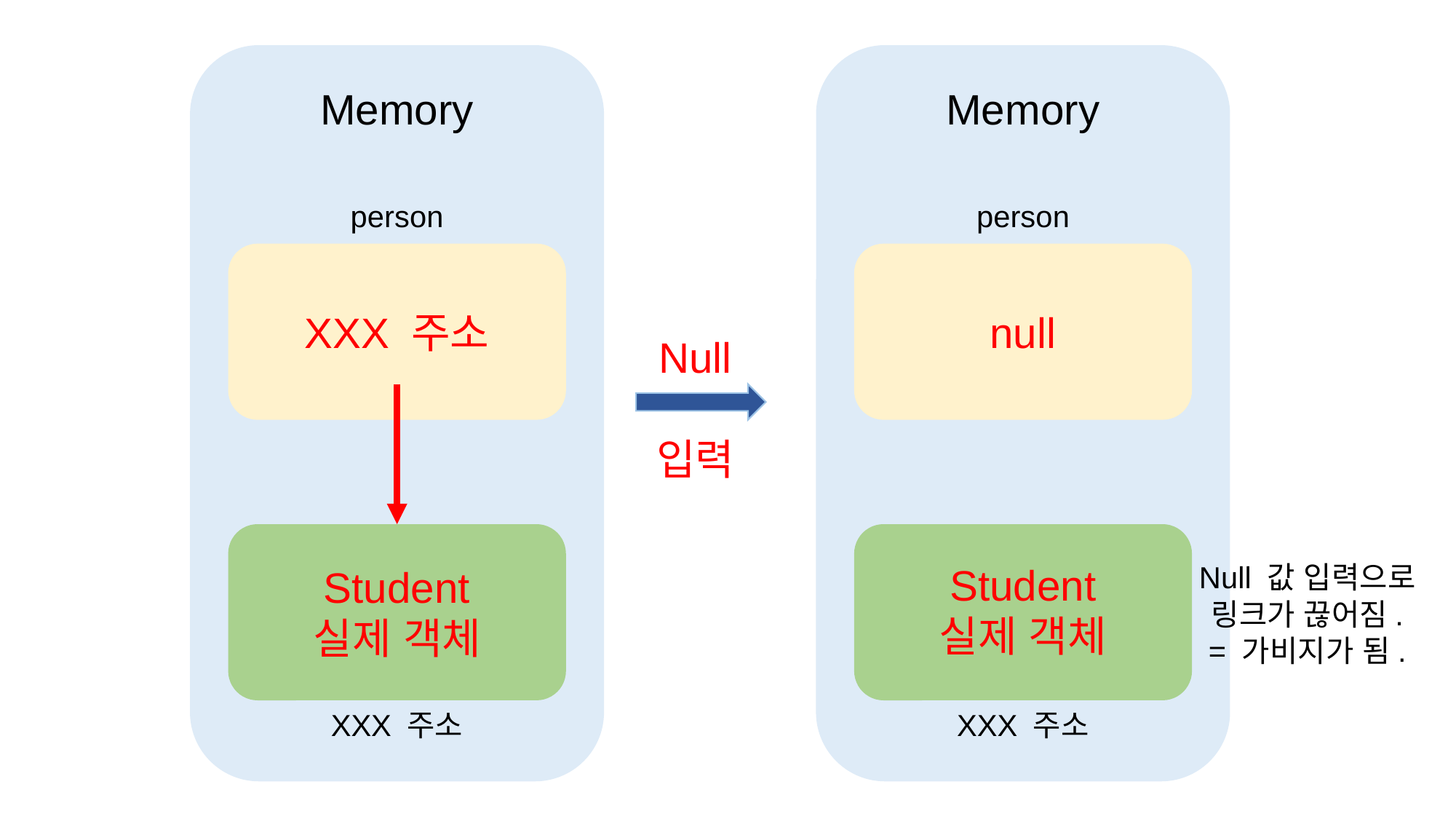

Memory
Memory
person
person

null
XXX 주소
Null

입력

Student
실제 객체
Null 값 입력으로
링크가 끊어짐.
= 가비지가 됨.
Student
실제 객체
XXX 주소
XXX 주소